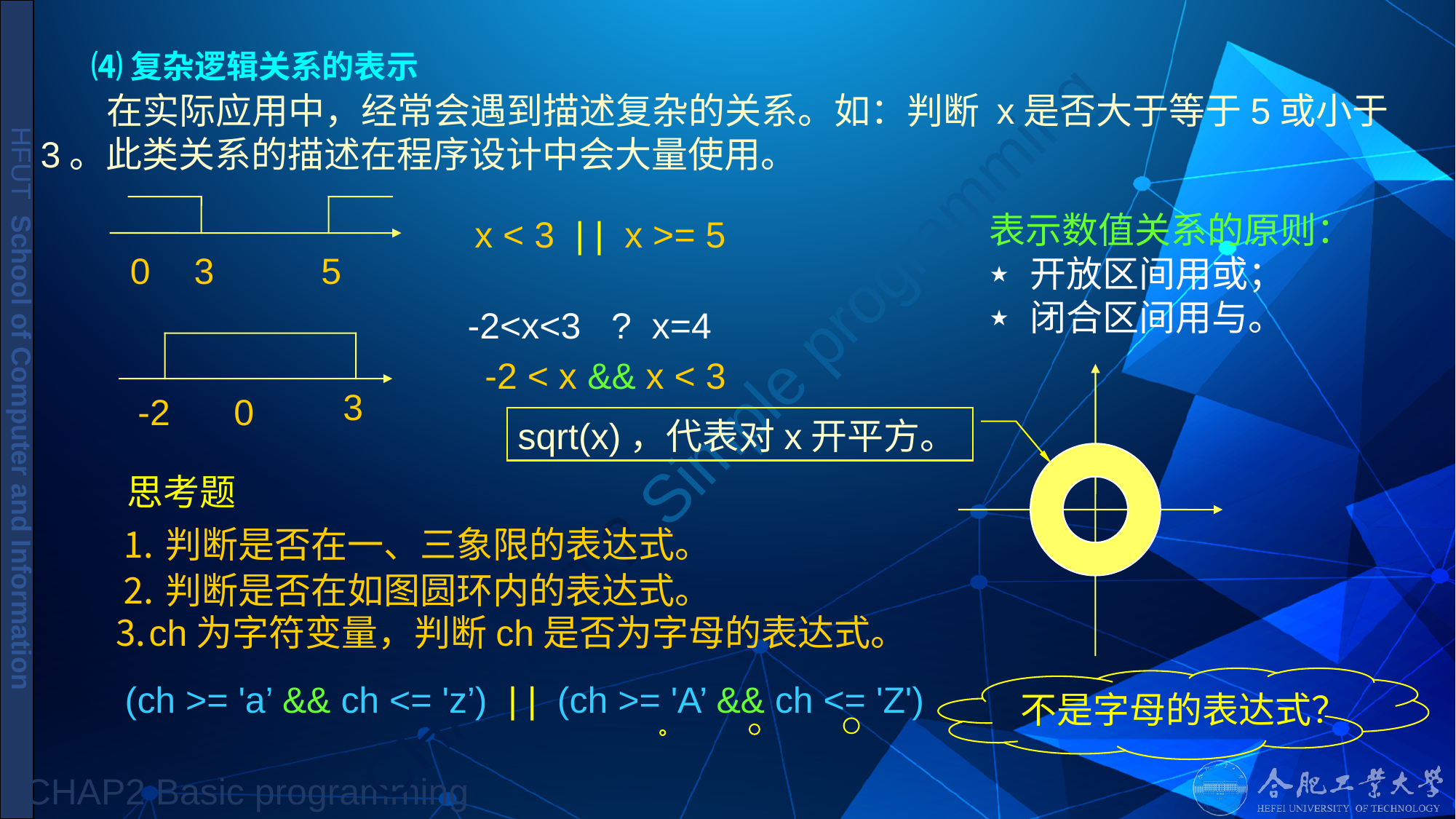

# ⑷复杂逻辑关系的表示
       在实际应用中，经常会遇到描述复杂的关系。如：判断 x是否大于等于5或小于3。此类关系的描述在程序设计中会大量使用。

表示数值关系的原则：
开放区间用或；
闭合区间用与。
x < 3  | |  x >= 5

0
3
5
-2<x<3   ?  x=4

-2 < x && x < 3

3
-2
0
sqrt(x)，代表对x开平方。

思考题

⒈判断是否在一、三象限的表达式。
⒉判断是否在如图圆环内的表达式。
⒊ch为字符变量，判断ch是否为字母的表达式。
不是字母的表达式？
(ch >= 'a’ && ch <= 'z’)  | |  (ch >= 'A’ && ch <= 'Z')